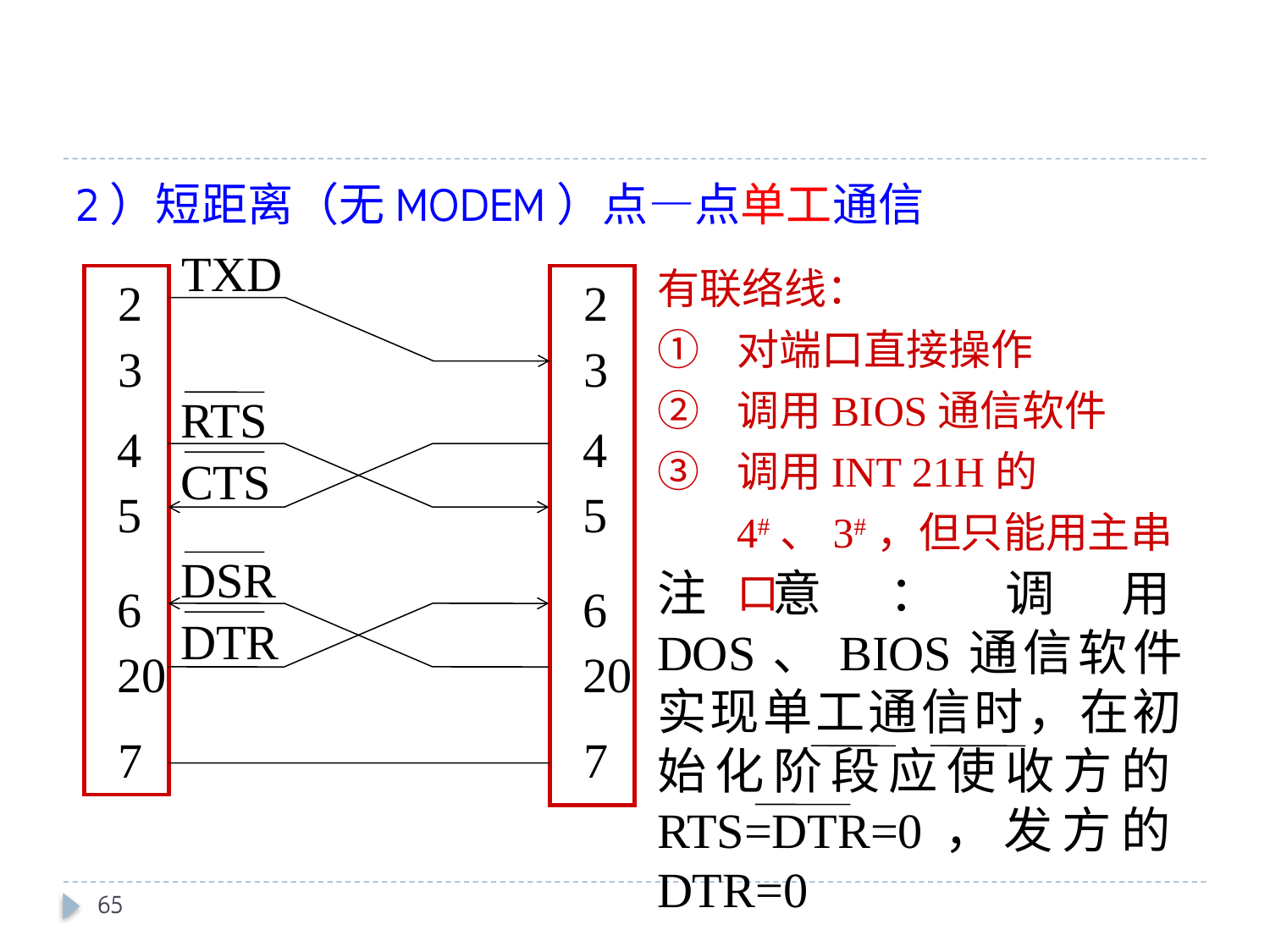

2）短距离（无MODEM）点—点单工通信
TXD

2

2

3
3

RTS
4
4

CTS

5
5

DSR

6
6

DTR

20
20

7
7

有联络线：
对端口直接操作
调用BIOS通信软件
调用INT 21H的4#、3#，但只能用主串口
注意：调用DOS、BIOS通信软件实现单工通信时，在初始化阶段应使收方的RTS=DTR=0，发方的DTR=0

65